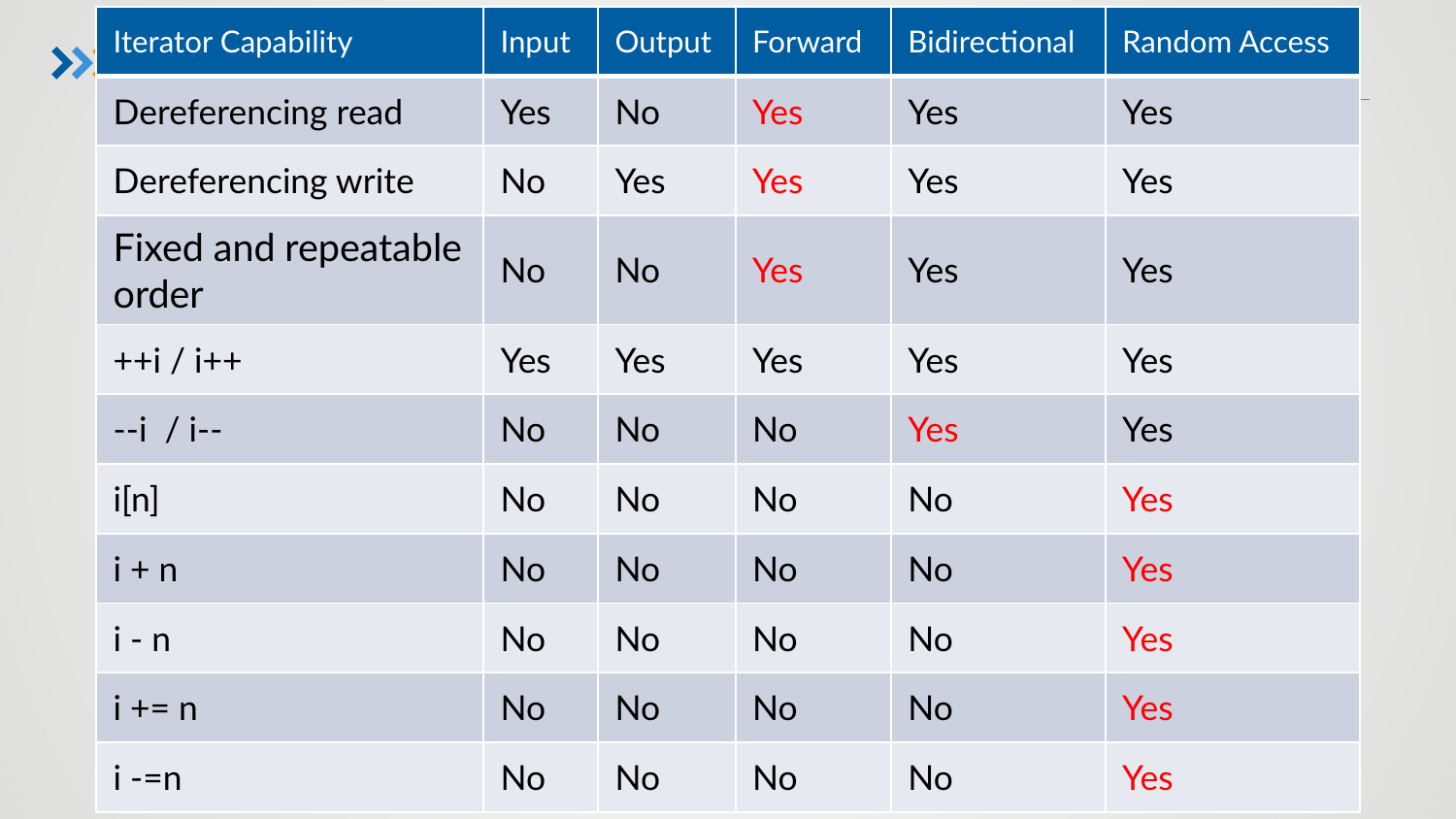

| Iterator Capability | Input | Output | Forward | Bidirectional | Random Access |
| --- | --- | --- | --- | --- | --- |
| Dereferencing read | Yes | No | Yes | Yes | Yes |
| Dereferencing write | No | Yes | Yes | Yes | Yes |
| Fixed and repeatable order | No | No | Yes | Yes | Yes |
| ++i / i++ | Yes | Yes | Yes | Yes | Yes |
| --i / i-- | No | No | No | Yes | Yes |
| i[n] | No | No | No | No | Yes |
| i + n | No | No | No | No | Yes |
| i - n | No | No | No | No | Yes |
| i += n | No | No | No | No | Yes |
| i -=n | No | No | No | No | Yes |
泛型编程